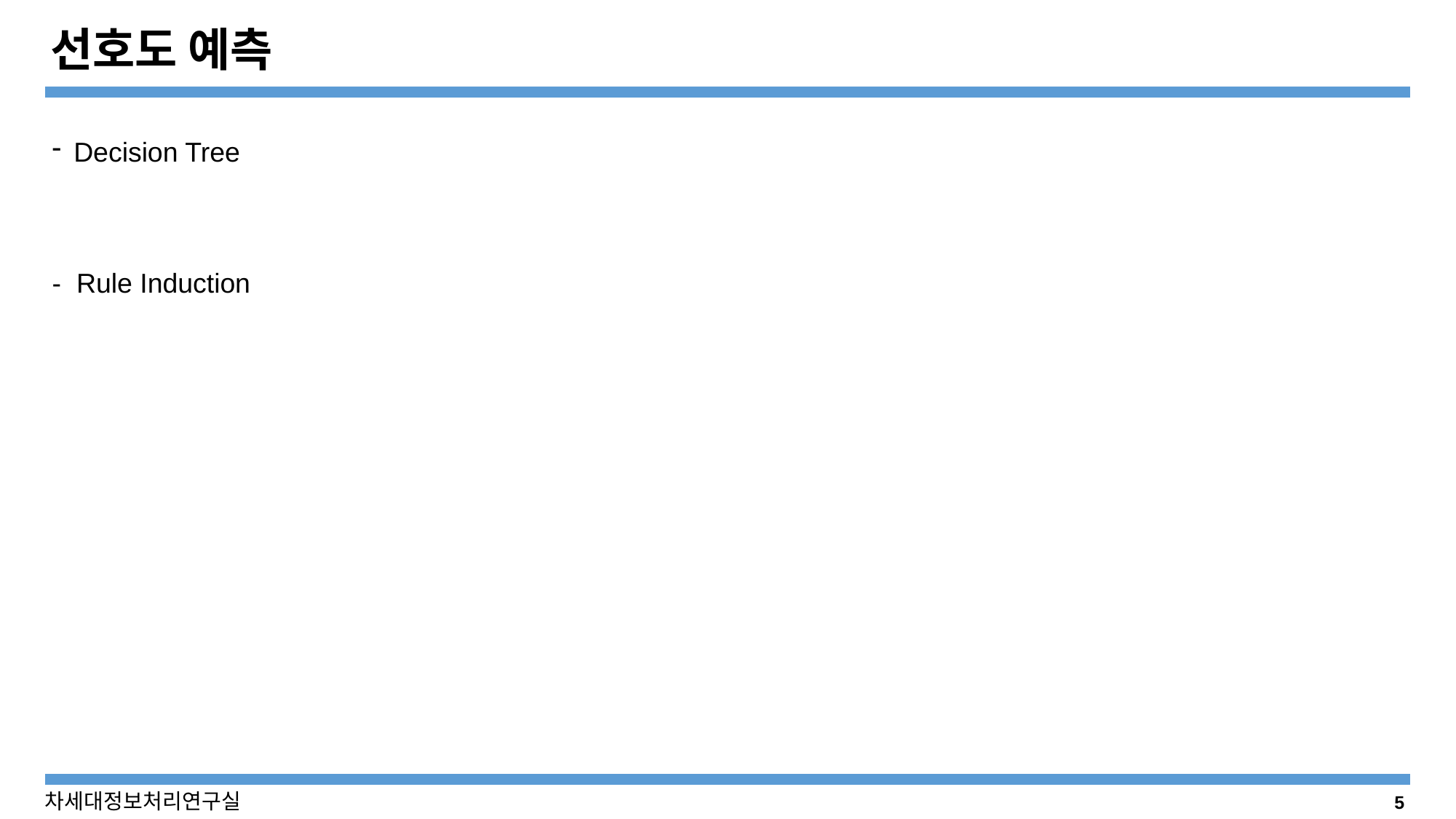

# 선호도 예측
Decision Tree

-  Rule Induction
5